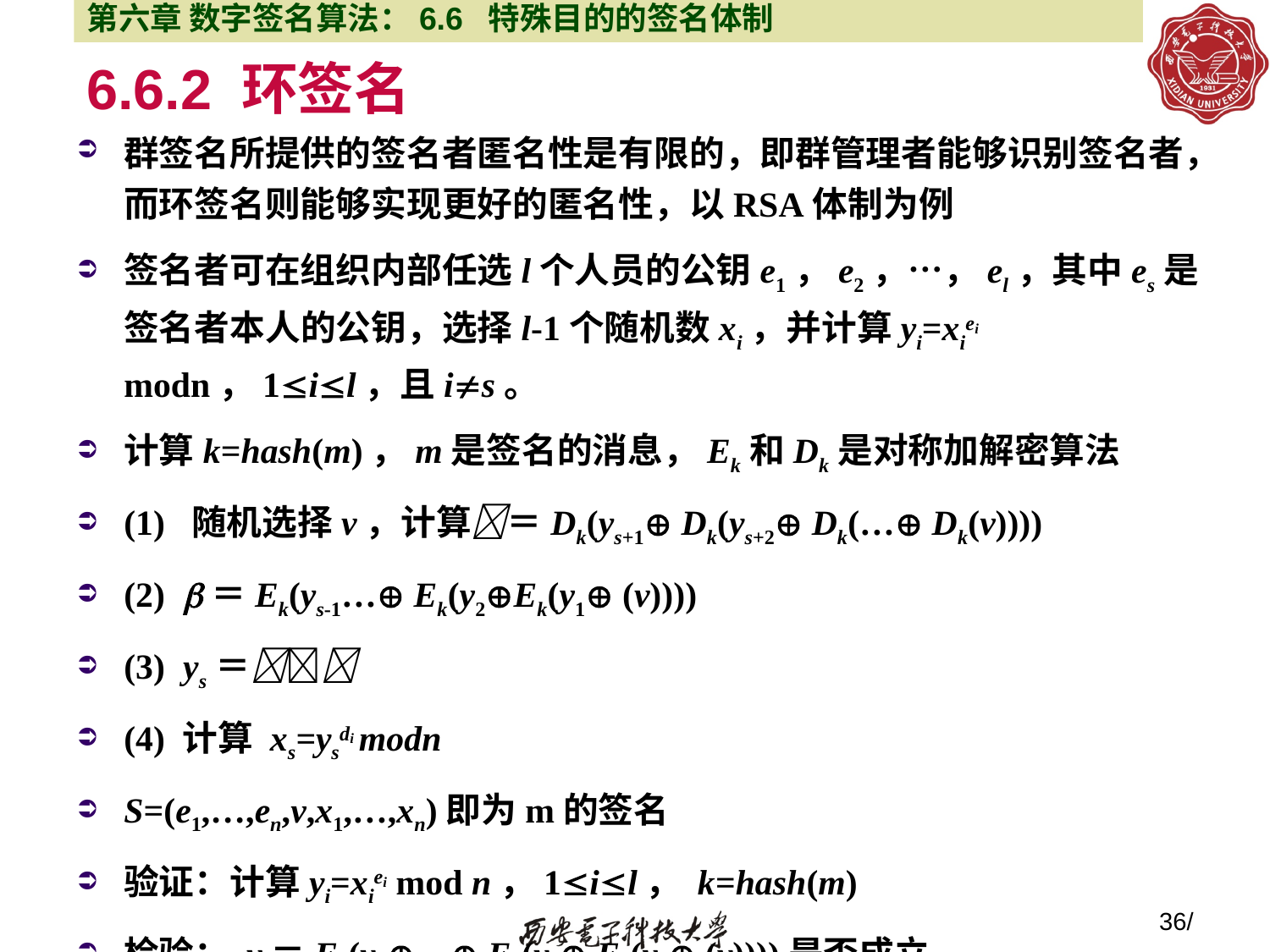

第六章 数字签名算法：6.6  特殊目的的签名体制
# 6.6.2 环签名
群签名所提供的签名者匿名性是有限的，即群管理者能够识别签名者，而环签名则能够实现更好的匿名性，以RSA体制为例
签名者可在组织内部任选l个人员的公钥e1，e2，…，el，其中es是签名者本人的公钥，选择l-1个随机数xi，并计算yi=xiei modn，1≤i≤l，且i≠s。
计算k=hash(m)，m是签名的消息，Ek和Dk是对称加解密算法
(1)  随机选择v，计算α＝Dk(ys+1⊕ Dk(ys+2⊕ Dk(…⊕ Dk(v))))
(2)  β＝Ek(ys-1…⊕ Ek(y2⊕Ek(y1⊕ (v))))
(3)  ys＝α⊕β
(4) 计算 xs=ysdi modn
S=(e1,…,en,v,x1,…,xn)即为m的签名
验证：计算yi=xiei mod n，1≤i≤l， k=hash(m)
检验： v＝Ek(yn⊕…⊕ Ek(y2⊕ Ek(y1⊕ (v))))是否成立

36/